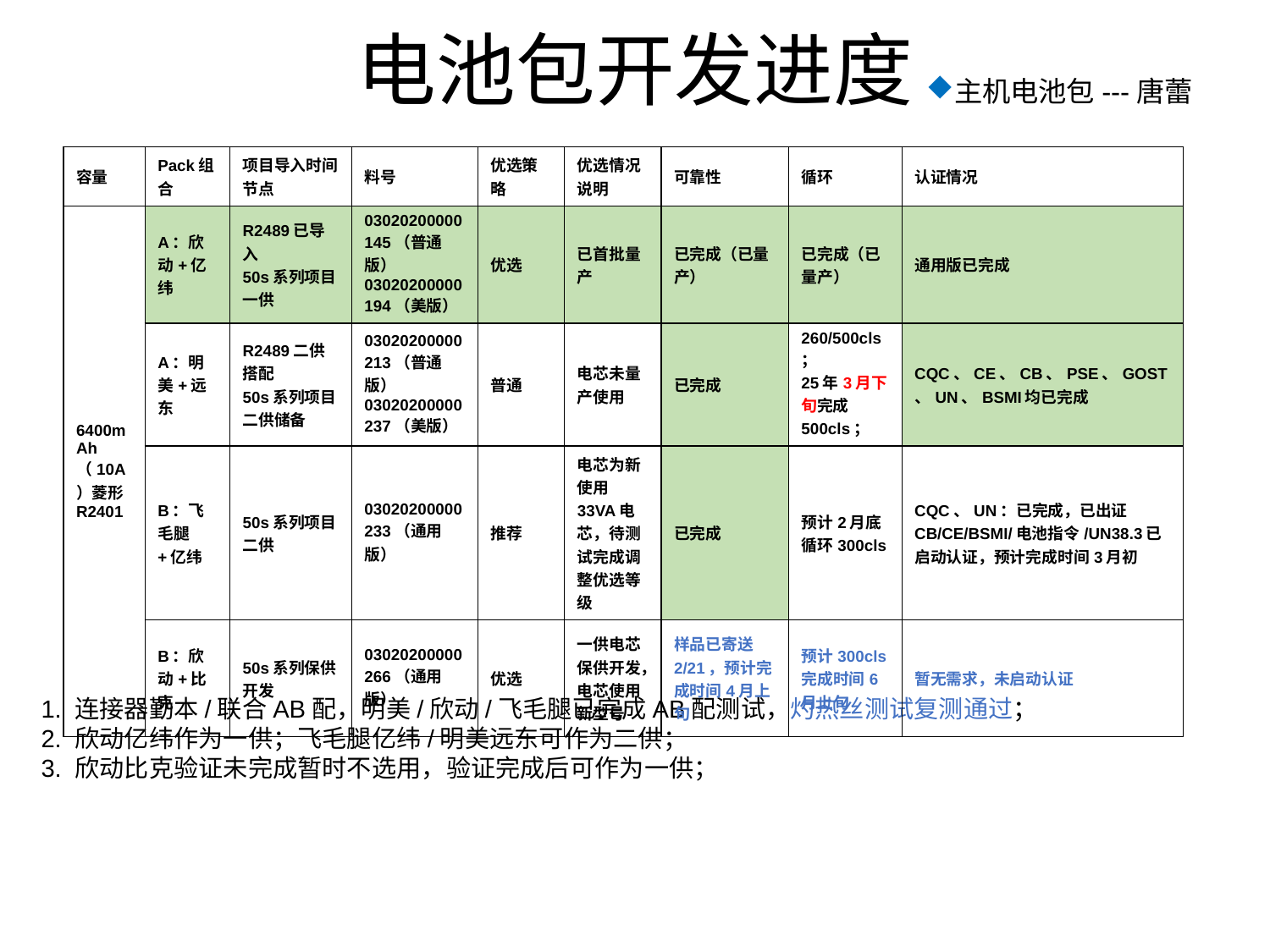

# 电池包开发进度
主机电池包---唐蕾
| 容量 | Pack组合 | 项目导入时间节点 | 料号 | 优选策略 | 优选情况说明 | 可靠性 | 循环 | 认证情况 |
| --- | --- | --- | --- | --- | --- | --- | --- | --- |
| 6400mAh （10A）菱形R2401 | A：欣动+亿纬 | R2489已导入 50s系列项目一供 | 03020200000145（普通版） 03020200000194（美版） | 优选 | 已首批量产 | 已完成（已量产） | 已完成（已量产） | 通用版已完成 |
|  | A：明美+远东 | R2489二供搭配 50s系列项目二供储备 | 03020200000213（普通版） 03020200000237（美版） | 普通 | 电芯未量产使用 | 已完成 | 260/500cls； 25年3月下旬完成500cls； | CQC、CE、CB、PSE、GOST、UN、BSMI均已完成 |
|  | B：飞毛腿+亿纬 | 50s系列项目二供 | 03020200000233（通用版） | 推荐 | 电芯为新使用33VA电芯，待测试完成调整优选等级 | 已完成 | 预计2月底循环300cls | CQC、UN：已完成，已出证 CB/CE/BSMI/电池指令/UN38.3已启动认证，预计完成时间3月初 |
|  | B：欣动+比克 | 50s系列保供开发 | 03020200000266（通用版） | 优选 | 一供电芯保供开发，电芯使用新型号 | 样品已寄送2/21，预计完成时间4月上旬 | 预计300cls完成时间6月上旬 | 暂无需求，未启动认证 |
1. 连接器勤本/联合AB配，明美/欣动/飞毛腿已完成AB配测试，灼热丝测试复测通过；
2. 欣动亿纬作为一供；飞毛腿亿纬/明美远东可作为二供；
3. 欣动比克验证未完成暂时不选用，验证完成后可作为一供；